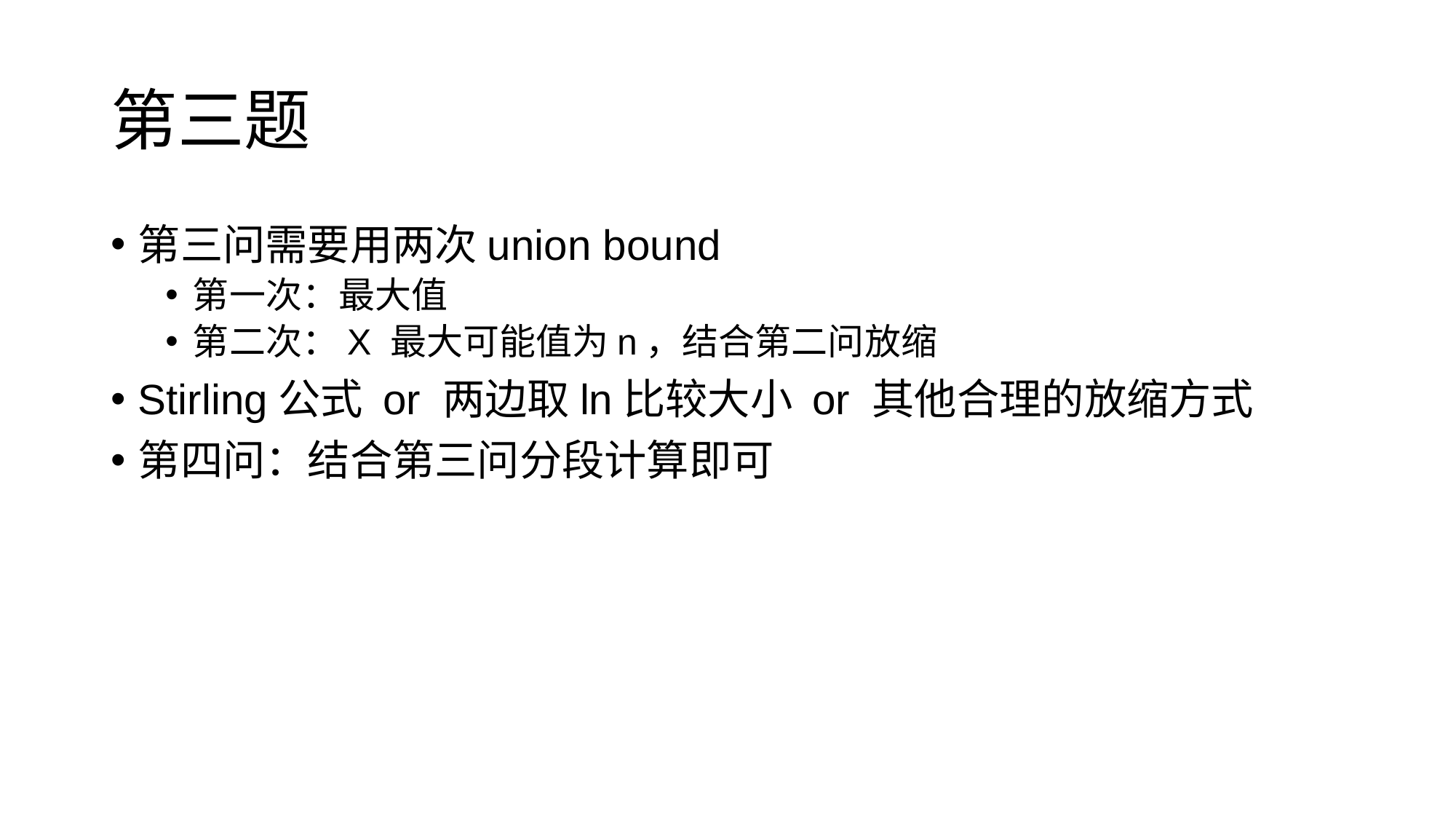

# 第三题
第三问需要用两次union bound
第一次：最大值
第二次：X 最大可能值为n，结合第二问放缩
Stirling公式 or 两边取ln比较大小 or 其他合理的放缩方式
第四问：结合第三问分段计算即可